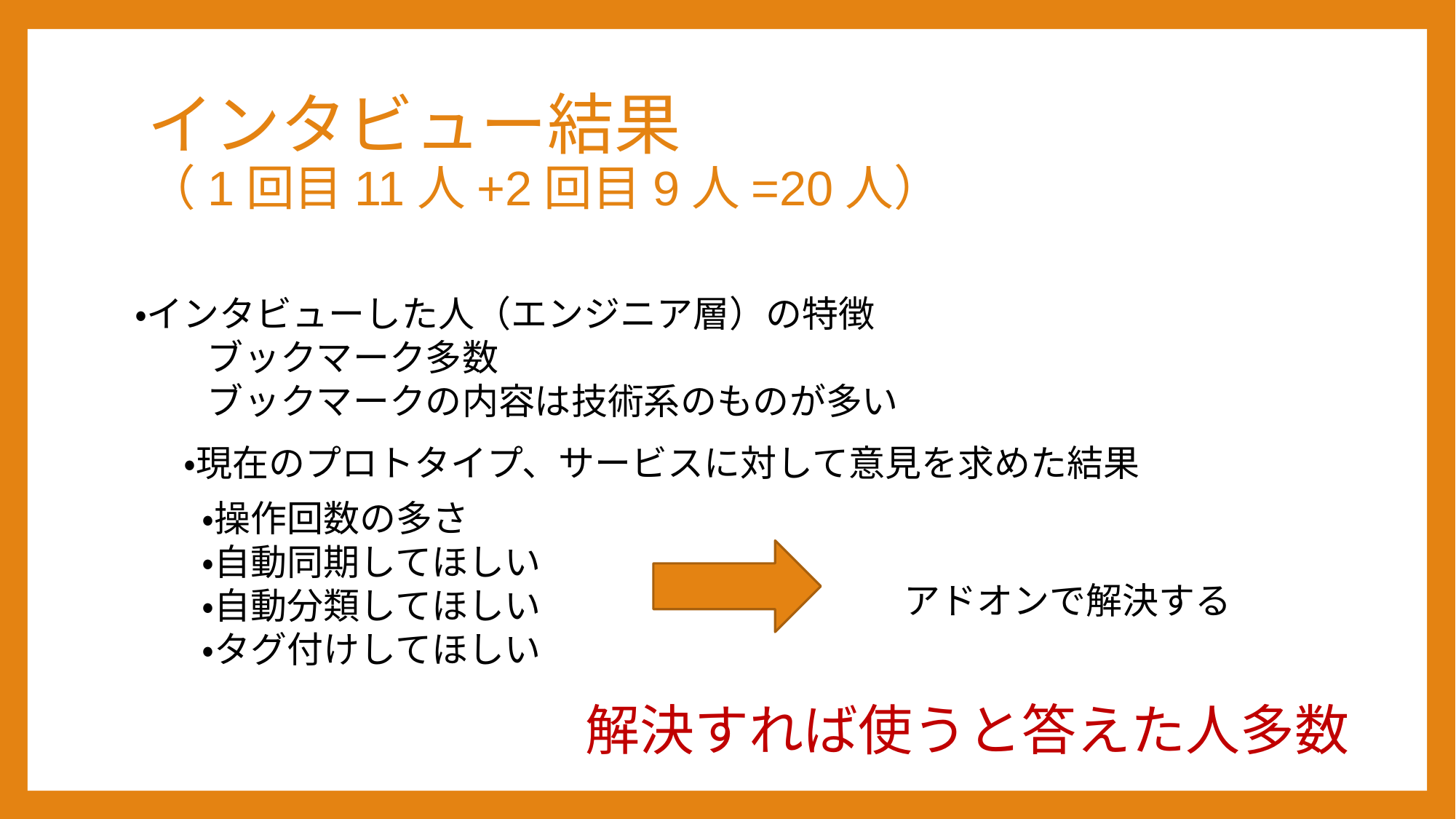

# インタビュー結果 （1回目11人+2回目9人=20人）
・インタビューした人（エンジニア層）の特徴
　　ブックマーク多数
　　ブックマークの内容は技術系のものが多い
・現在のプロトタイプ、サービスに対して意見を求めた結果
・操作回数の多さ
・自動同期してほしい
・自動分類してほしい
・タグ付けしてほしい

アドオンで解決する
解決すれば使うと答えた人多数